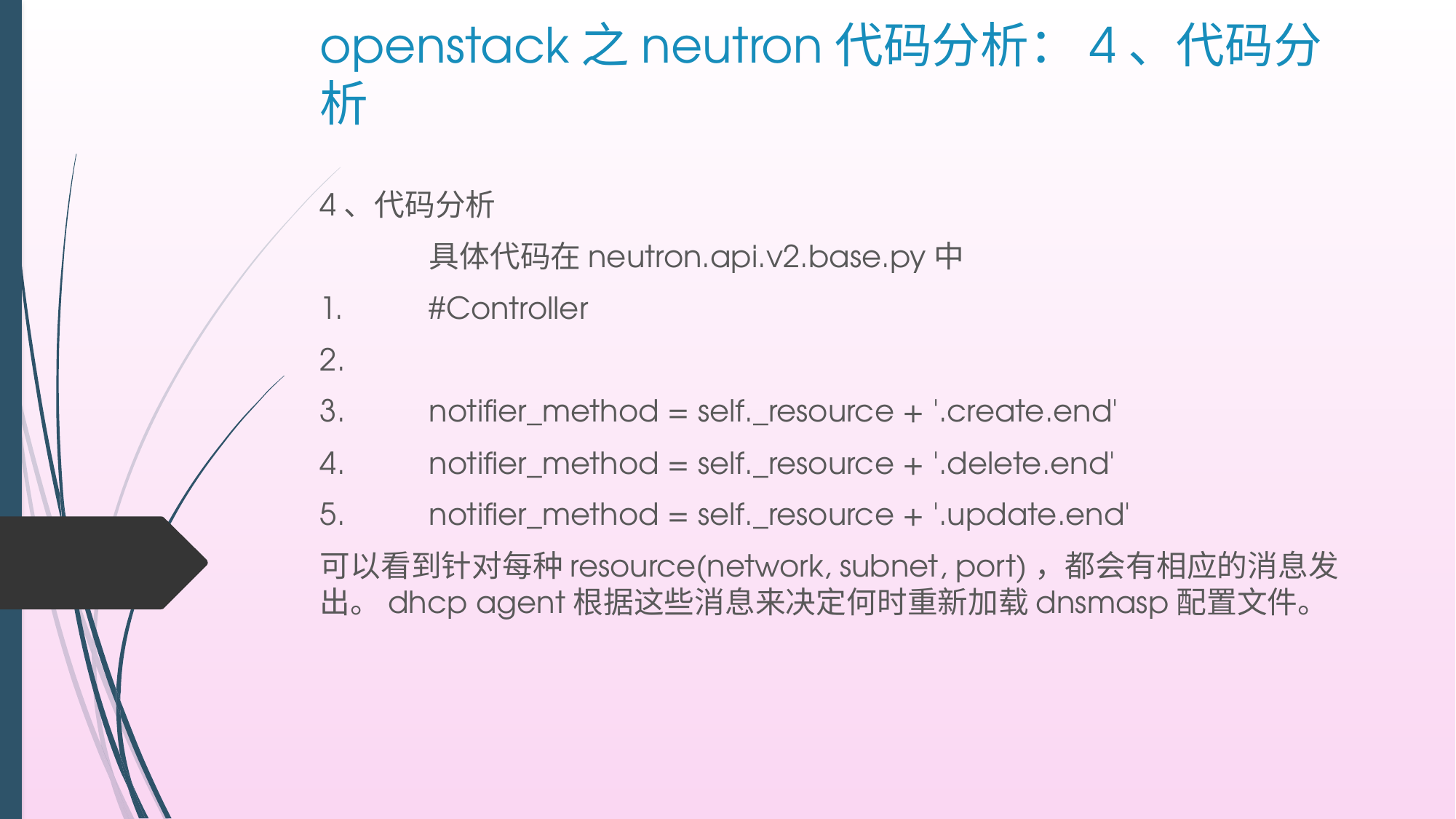

# openstack之neutron代码分析：4、代码分析
4、代码分析
	具体代码在neutron.api.v2.base.py中
1.	#Controller
2.
3.	notifier_method = self._resource + '.create.end'
4.	notifier_method = self._resource + '.delete.end'
5.	notifier_method = self._resource + '.update.end'
可以看到针对每种resource(network, subnet, port)，都会有相应的消息发出。dhcp agent根据这些消息来决定何时重新加载dnsmasp配置文件。